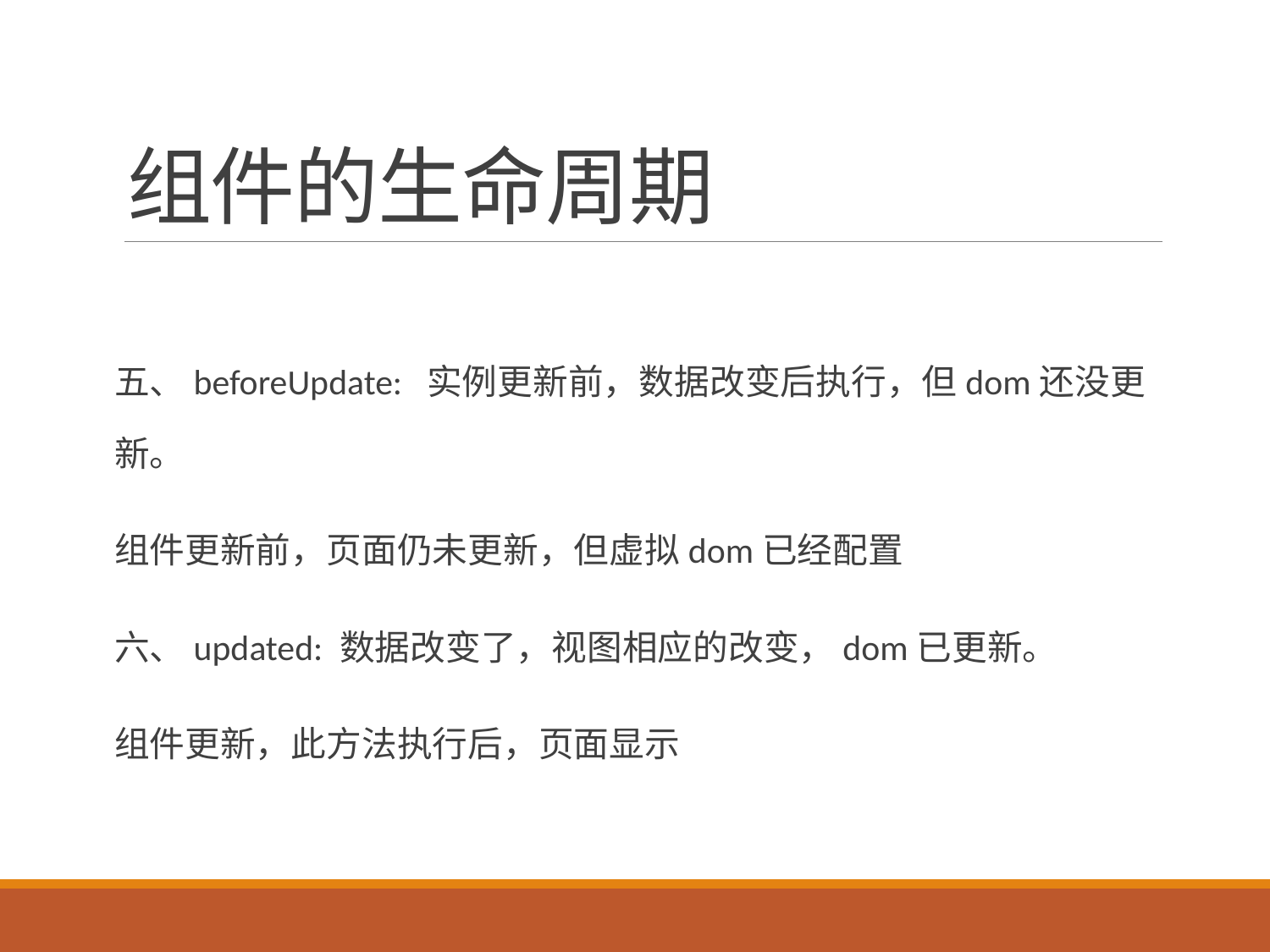

# 组件的生命周期

五、beforeUpdate:  实例更新前，数据改变后执行，但dom还没更新。
组件更新前，页面仍未更新，但虚拟dom已经配置
六、updated: 数据改变了，视图相应的改变，dom已更新。
组件更新，此方法执行后，页面显示